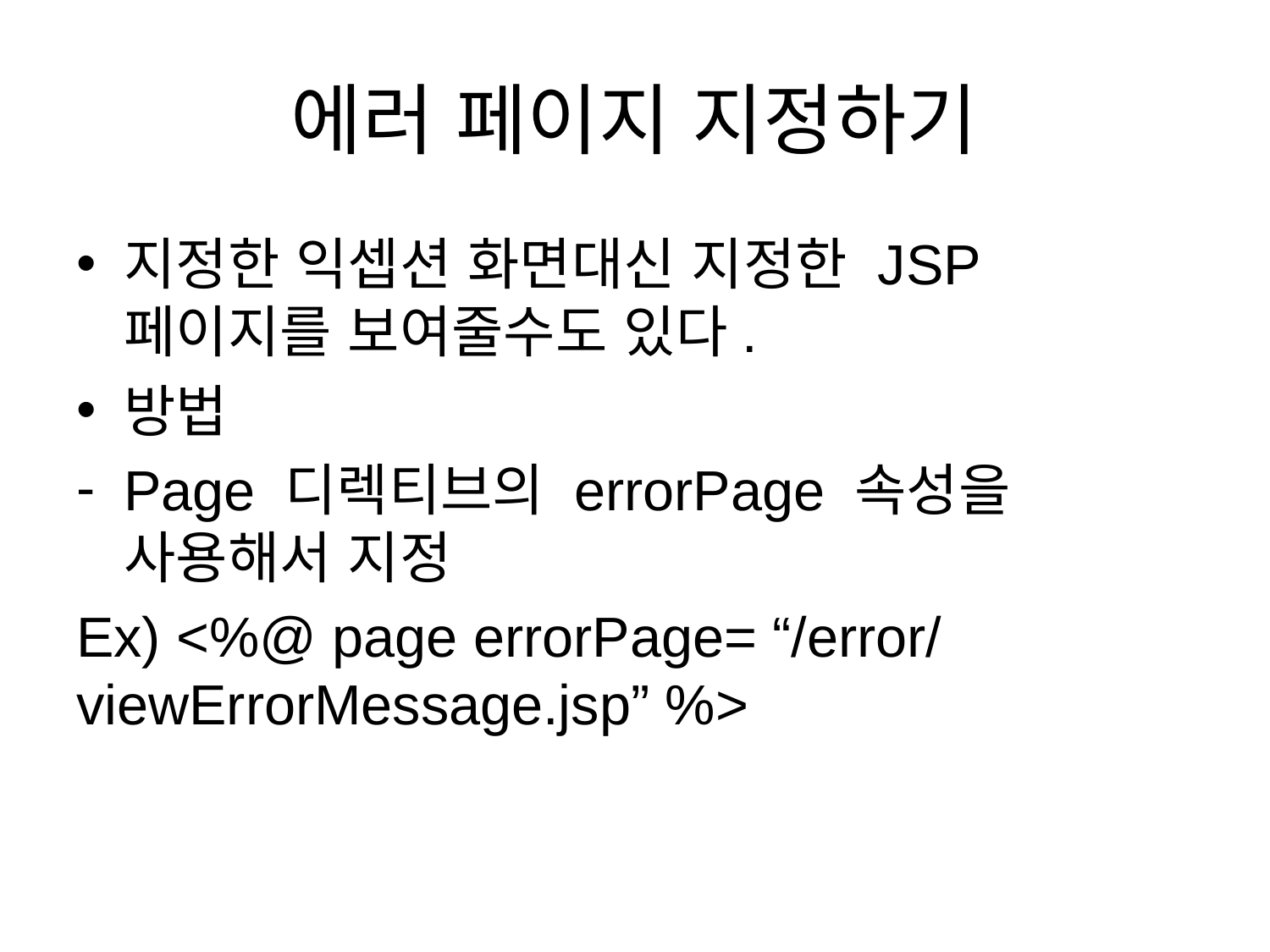

# 에러 페이지 지정하기
지정한 익셉션 화면대신 지정한 JSP 페이지를 보여줄수도 있다.
방법
Page 디렉티브의 errorPage 속성을 사용해서 지정
Ex) <%@ page errorPage= “/error/viewErrorMessage.jsp” %>